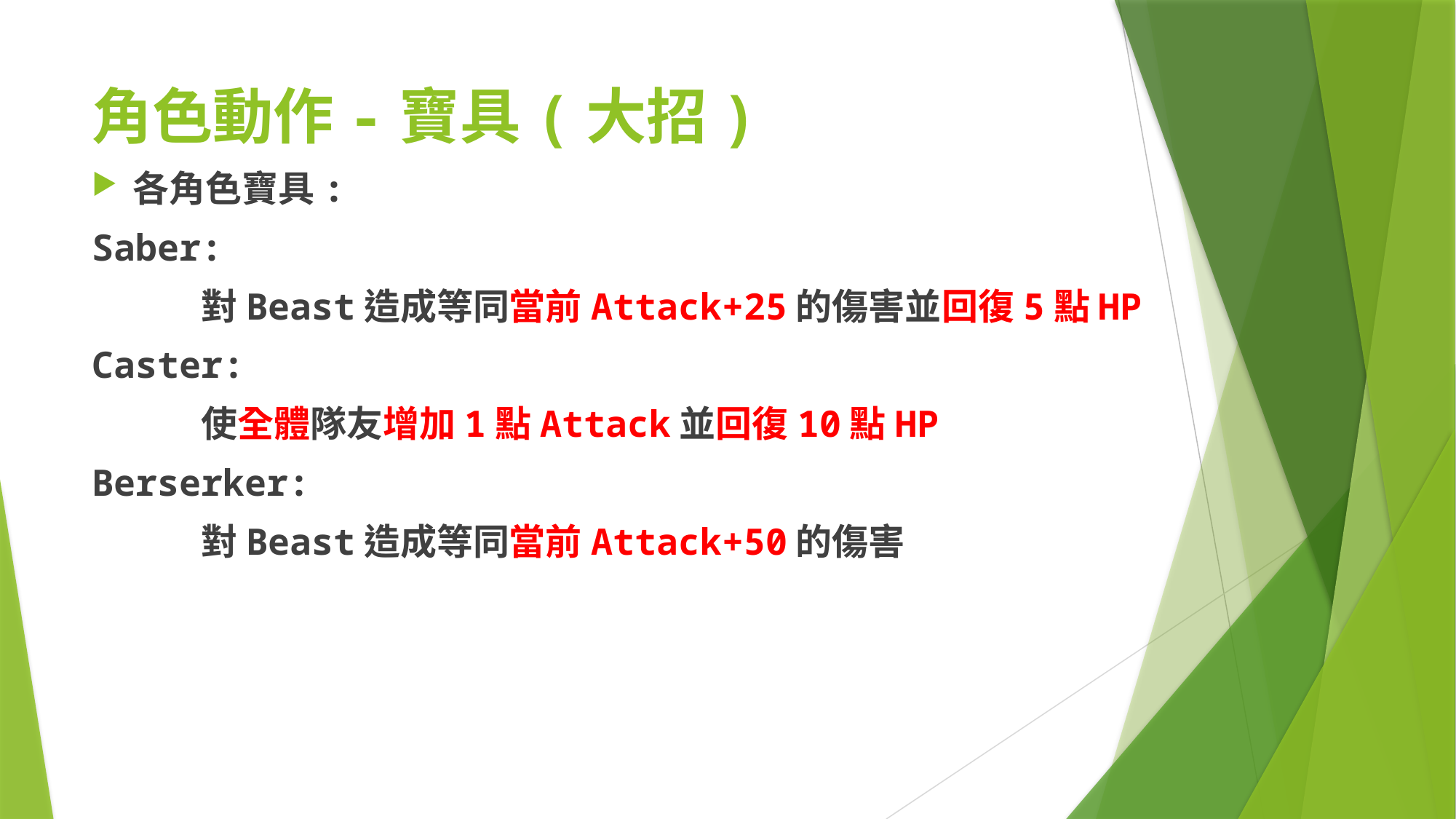

# 角色動作-寶具(大招)
各角色寶具:
Saber:
	對Beast造成等同當前Attack+25的傷害並回復5點HP
Caster:
	使全體隊友增加1點Attack並回復10點HP
Berserker:
	對Beast造成等同當前Attack+50的傷害